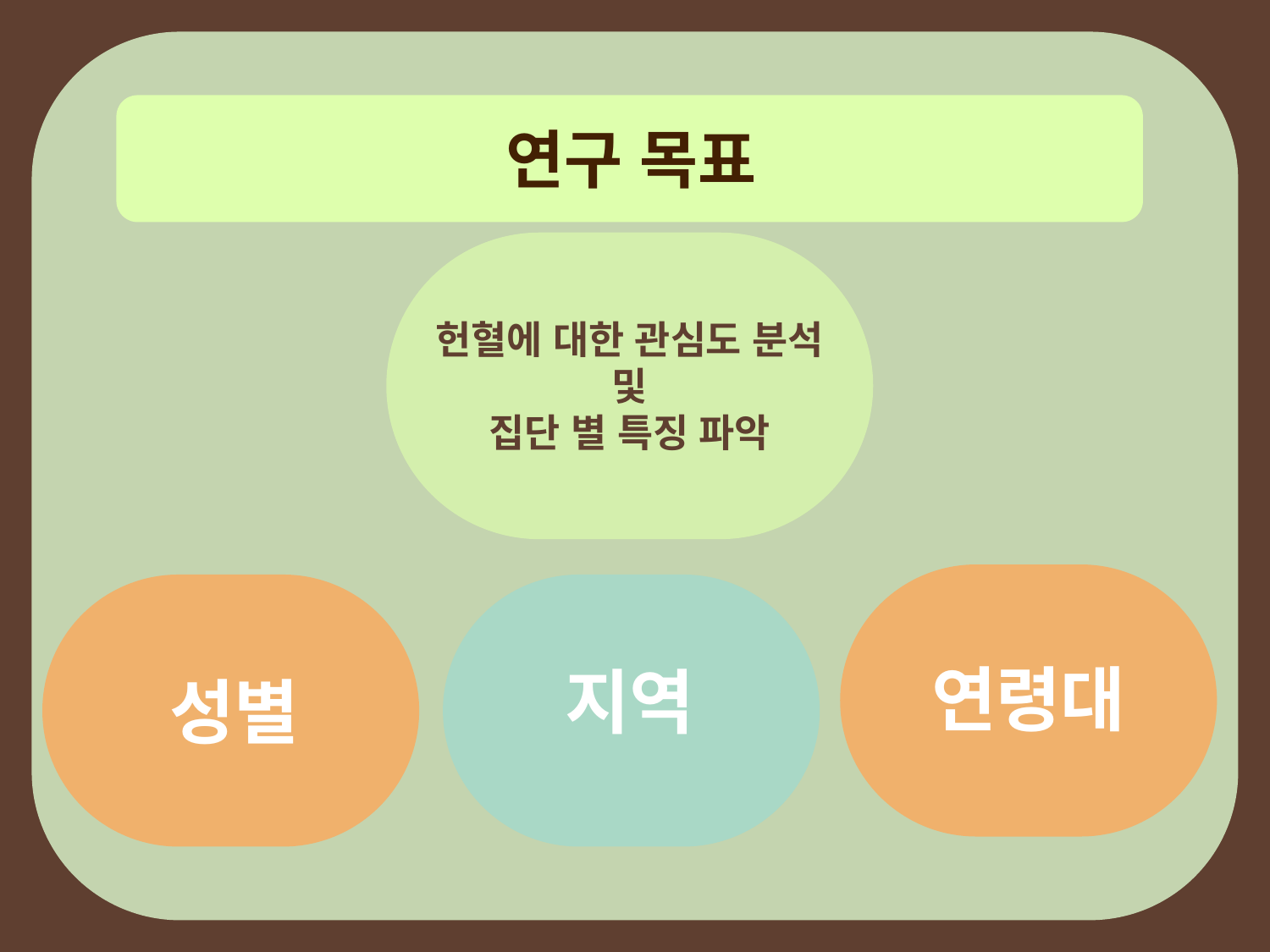

연구 목표

헌혈에 대한 관심도 분석
및
집단 별 특징 파악

연령대
지역
성별